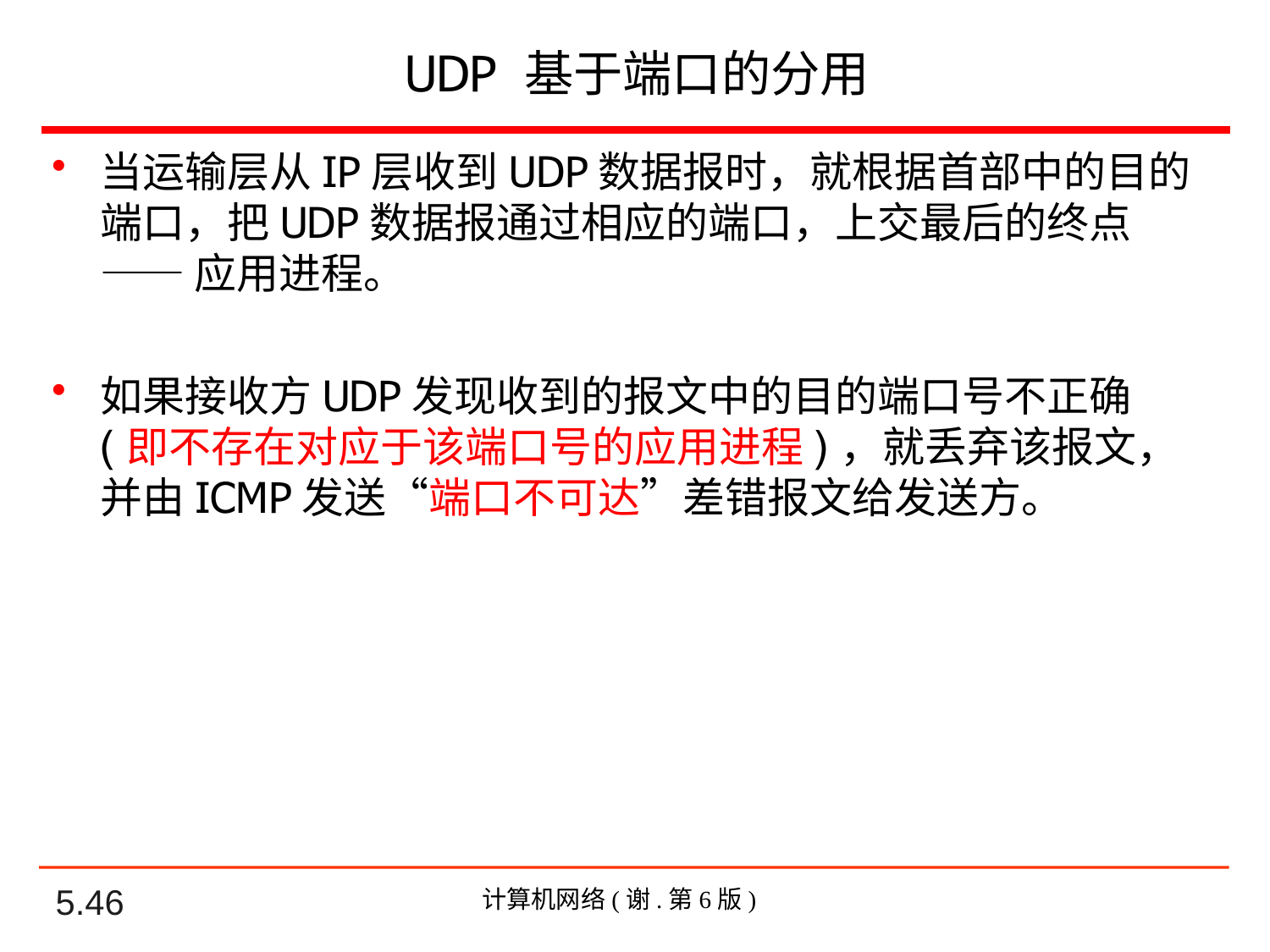

# UDP 基于端口的分用
当运输层从IP层收到UDP数据报时，就根据首部中的目的端口，把UDP数据报通过相应的端口，上交最后的终点 —— 应用进程。

如果接收方UDP发现收到的报文中的目的端口号不正确 (即不存在对应于该端口号的应用进程)，就丢弃该报文，并由ICMP发送“端口不可达”差错报文给发送方。